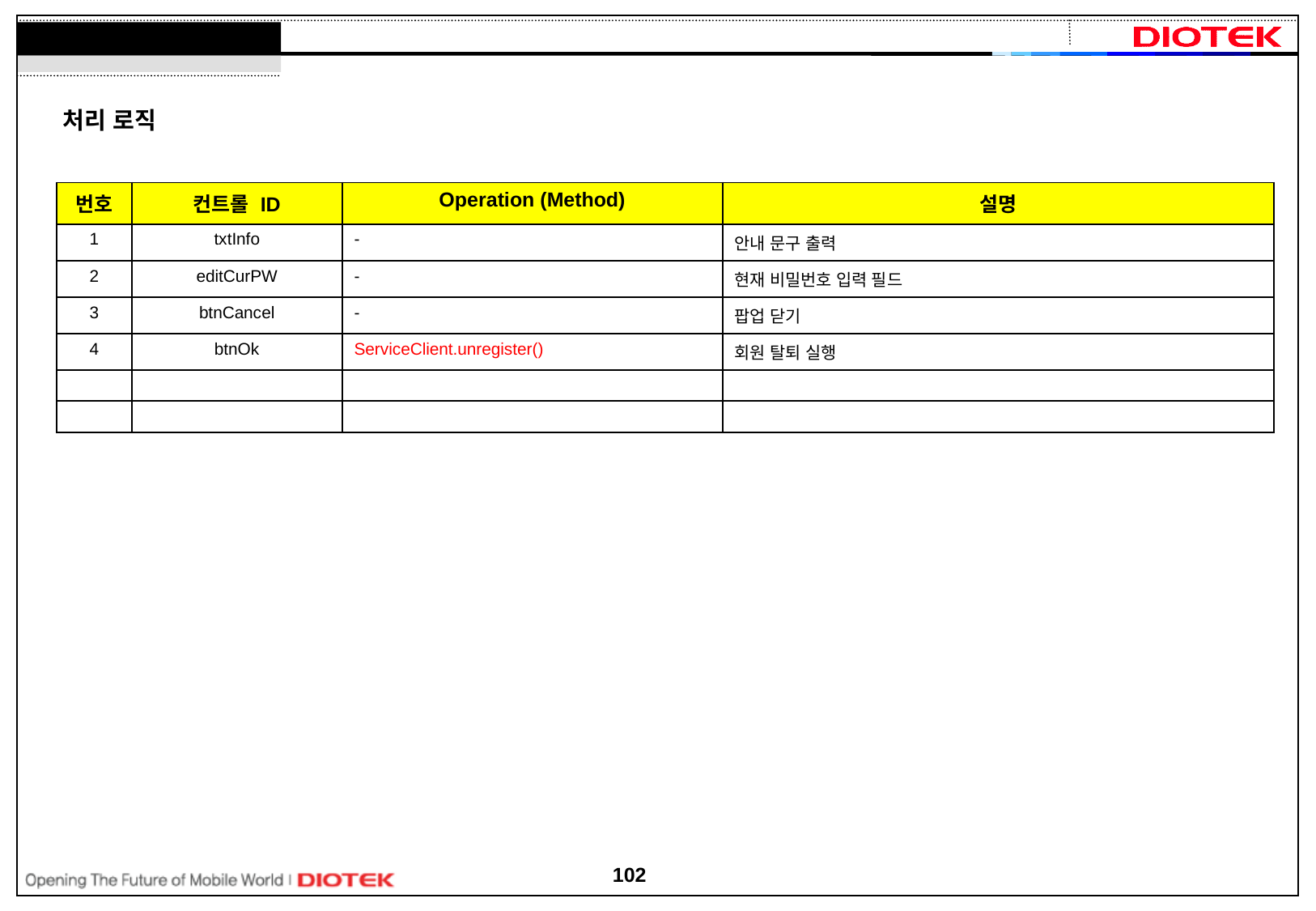

처리 로직
| 번호 | 컨트롤 ID | Operation (Method) | 설명 |
| --- | --- | --- | --- |
| 1 | txtInfo | - | 안내 문구 출력 |
| 2 | editCurPW | - | 현재 비밀번호 입력 필드 |
| 3 | btnCancel | - | 팝업 닫기 |
| 4 | btnOk | ServiceClient.unregister() | 회원 탈퇴 실행 |
|  |  |  |  |
|  |  |  |  |